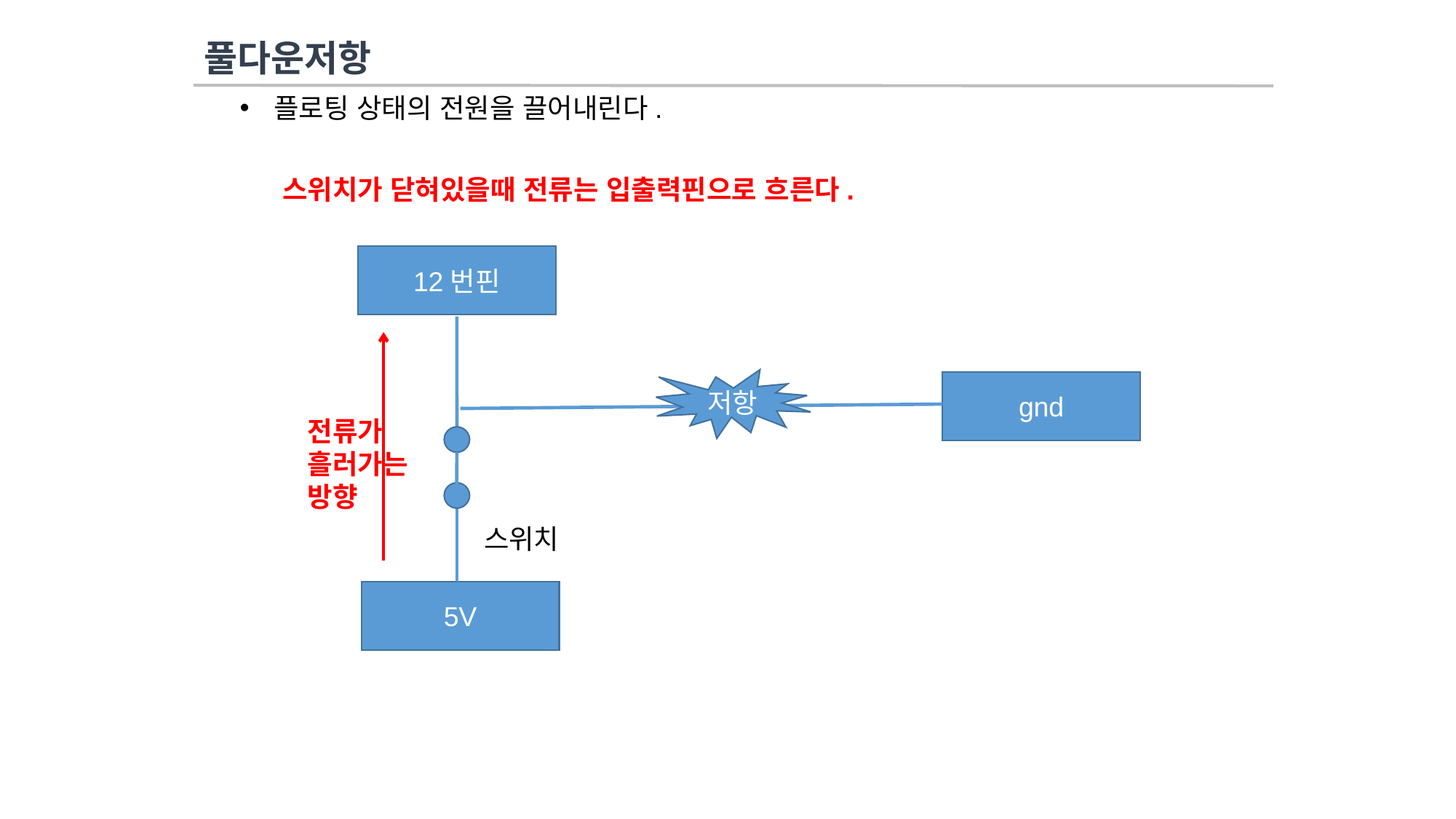

# 풀다운저항
플로팅 상태의 전원을 끌어내린다.

스위치가 닫혀있을때 전류는 입출력핀으로 흐른다.
12번핀
저항
gnd
전류가
흘러가는
방향

스위치
5V